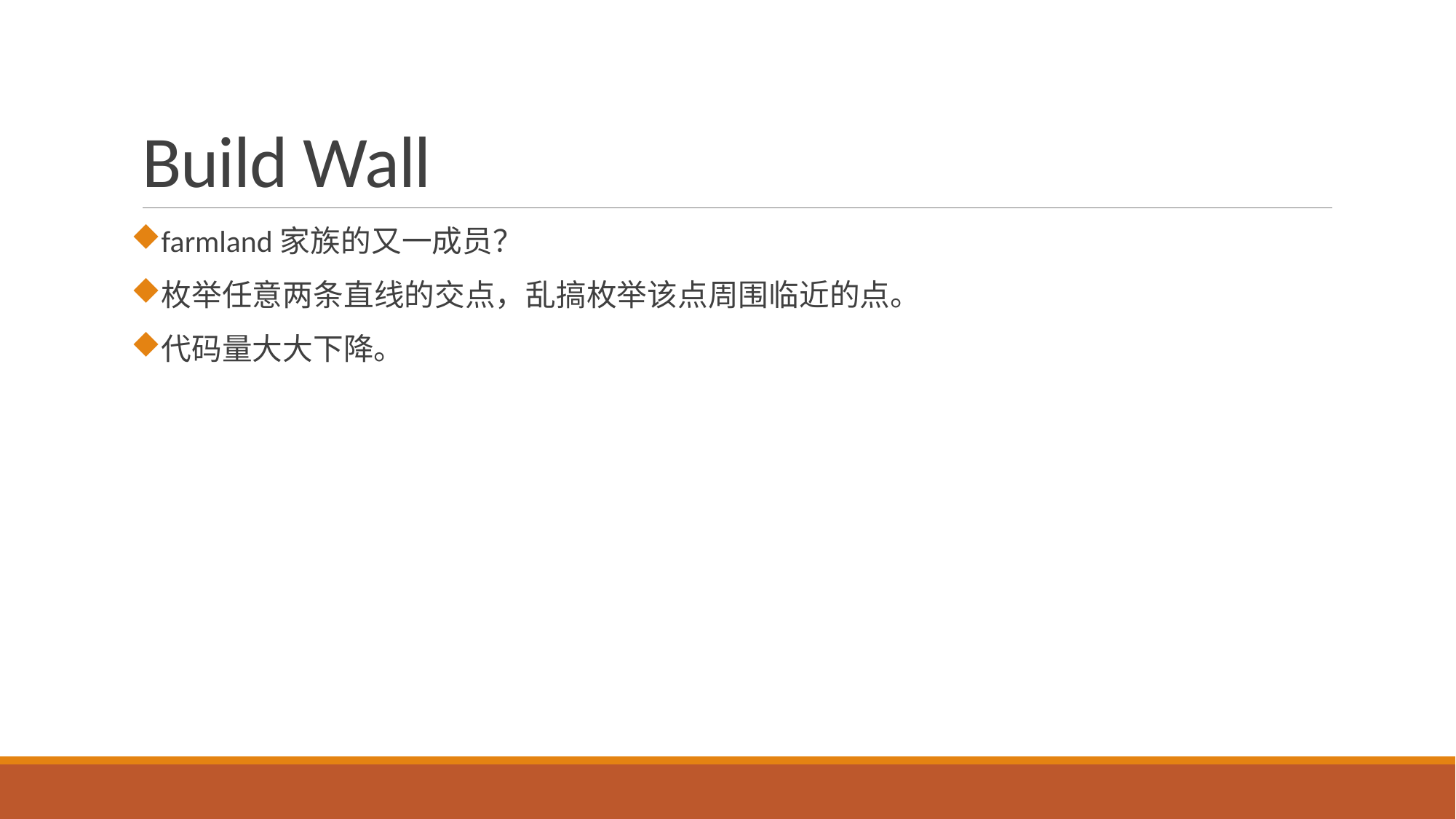

# Build Wall
farmland家族的又一成员？
枚举任意两条直线的交点，乱搞枚举该点周围临近的点。
代码量大大下降。